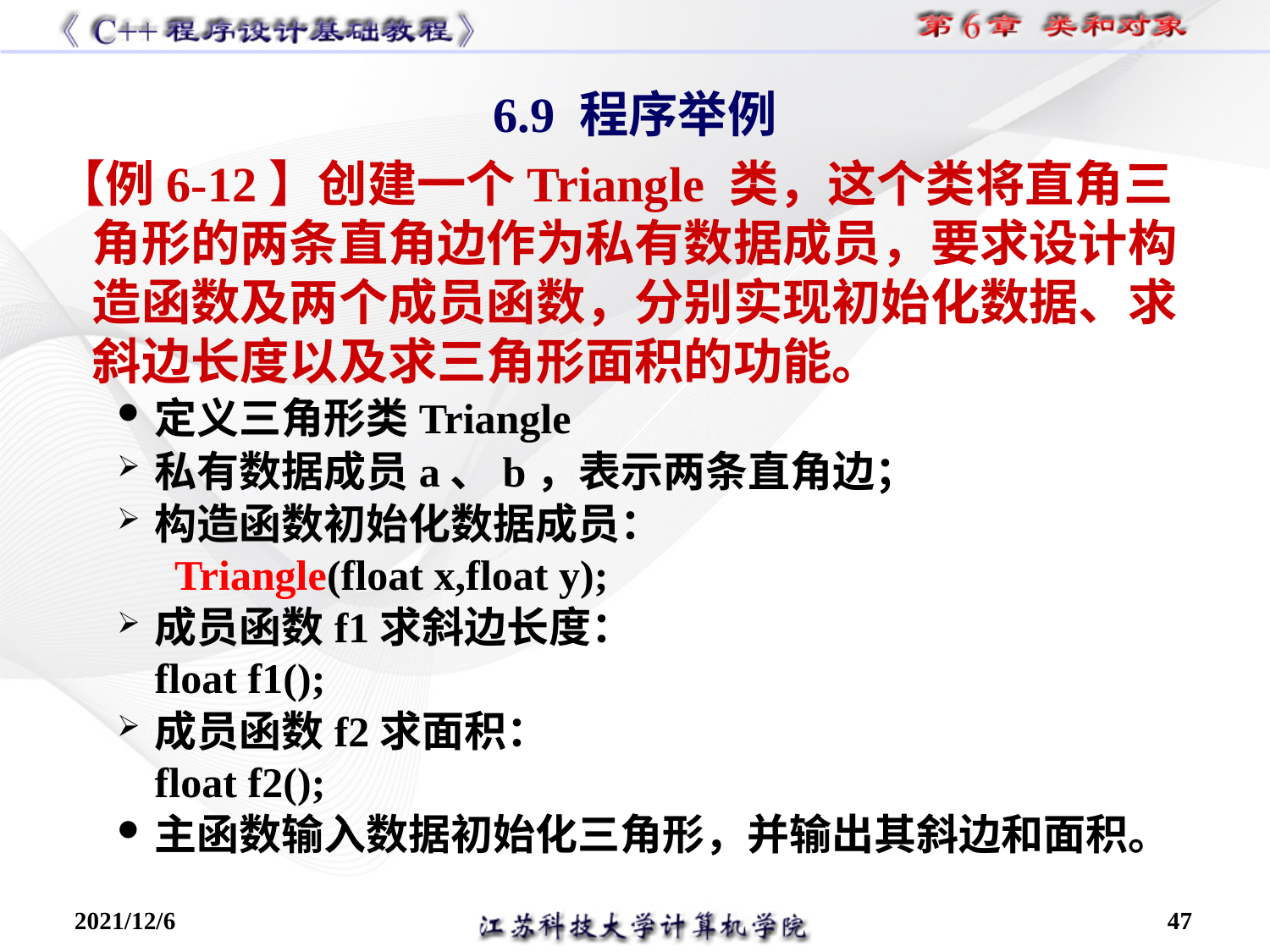

6.9 程序举例
【例6-12】创建一个Triangle 类，这个类将直角三角形的两条直角边作为私有数据成员，要求设计构造函数及两个成员函数，分别实现初始化数据、求斜边长度以及求三角形面积的功能。
定义三角形类Triangle
私有数据成员a、b，表示两条直角边；
构造函数初始化数据成员：
 Triangle(float x,float y);
成员函数f1求斜边长度：
float f1();
成员函数f2求面积：
float f2();
主函数输入数据初始化三角形，并输出其斜边和面积。